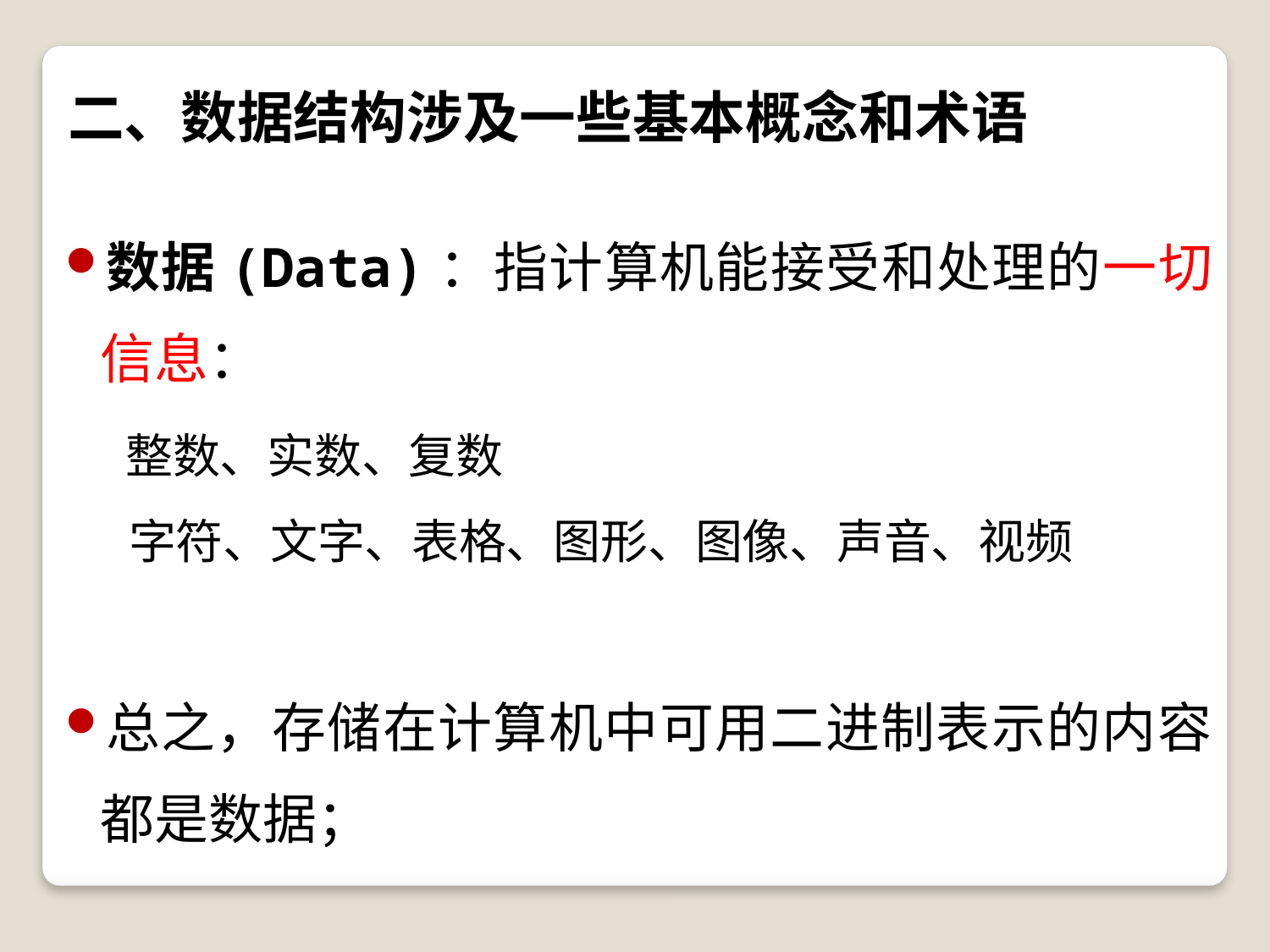

# 二、数据结构涉及一些基本概念和术语

数据(Data)：指计算机能接受和处理的一切信息：
    整数、实数、复数
     字符、文字、表格、图形、图像、声音、视频

总之，存储在计算机中可用二进制表示的内容都是数据；